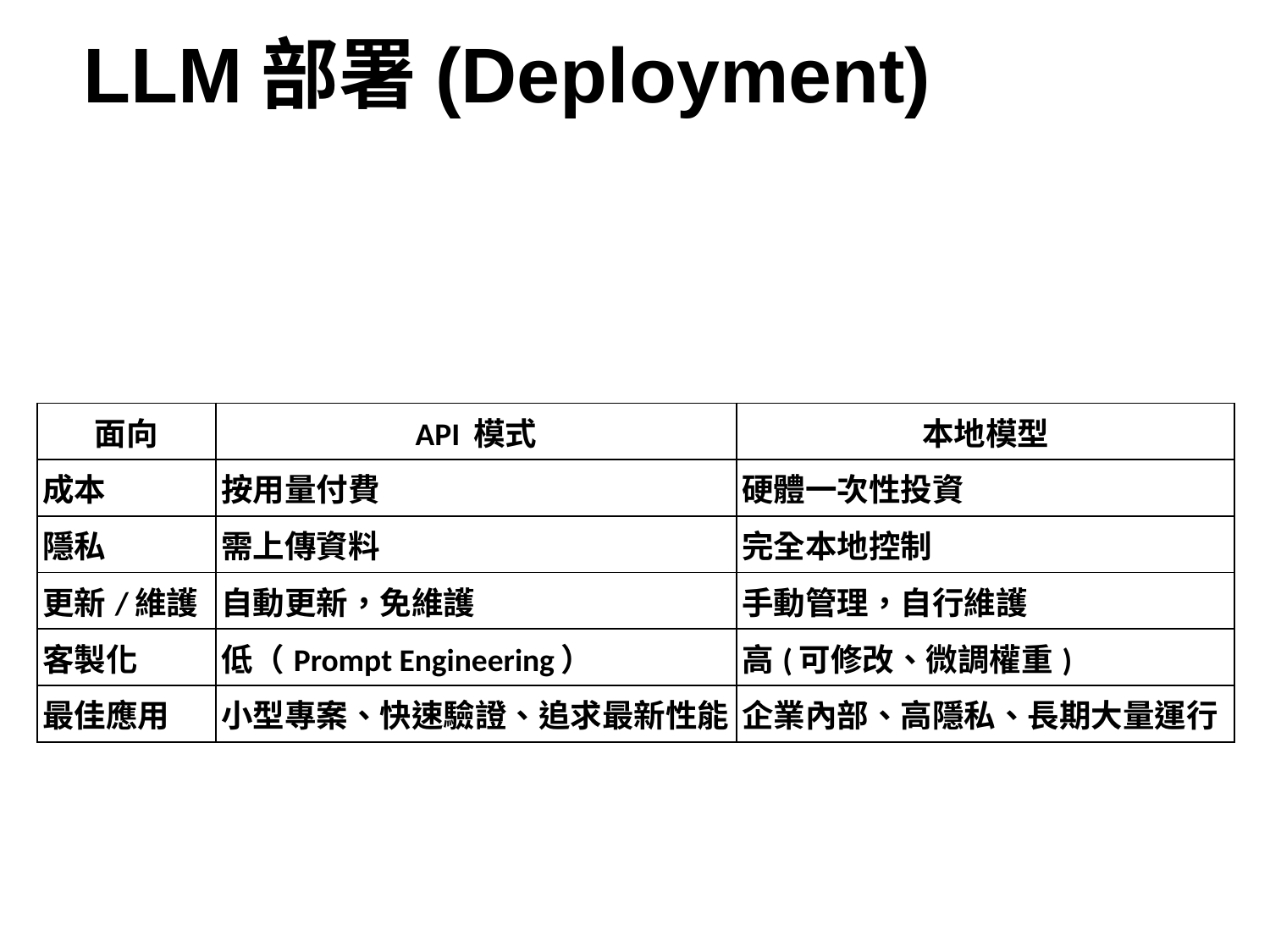

# LLM部署(Deployment)
| 面向 | API 模式 | 本地模型 |
| --- | --- | --- |
| 成本 | 按用量付費 | 硬體一次性投資 |
| 隱私 | 需上傳資料 | 完全本地控制 |
| 更新/維護 | 自動更新，免維護 | 手動管理，自行維護 |
| 客製化 | 低（Prompt Engineering） | 高(可修改、微調權重) |
| 最佳應用 | 小型專案、快速驗證、追求最新性能 | 企業內部、高隱私、長期大量運行 |